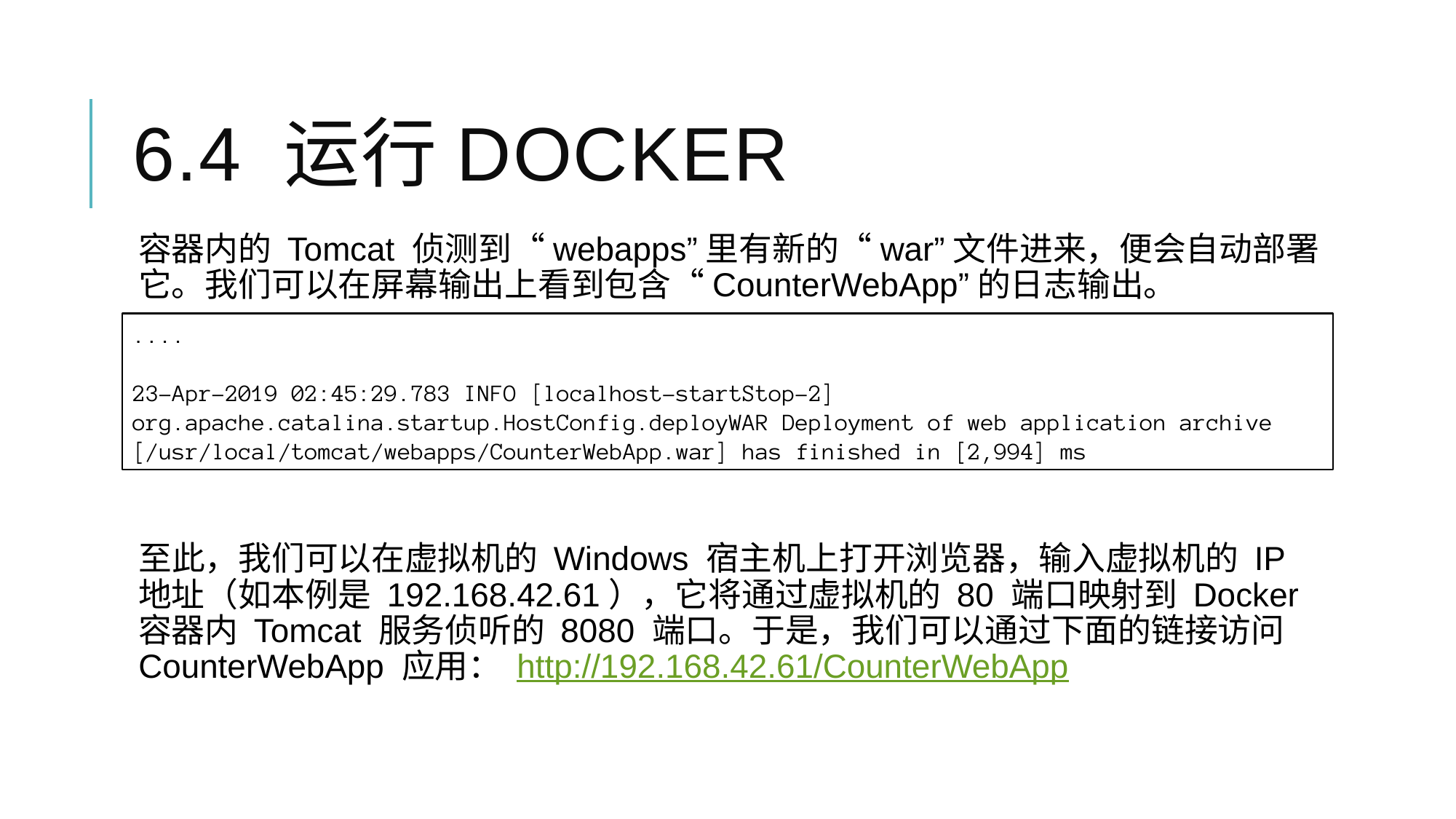

# 6.4 运行Docker
容器内的 Tomcat 侦测到“webapps”里有新的“war”文件进来，便会自动部署它。我们可以在屏幕输出上看到包含“CounterWebApp”的日志输出。
....

23-Apr-2019 02:45:29.783 INFO [localhost-startStop-2] org.apache.catalina.startup.HostConfig.deployWAR Deployment of web application archive [/usr/local/tomcat/webapps/CounterWebApp.war] has finished in [2,994] ms
至此，我们可以在虚拟机的 Windows 宿主机上打开浏览器，输入虚拟机的 IP 地址（如本例是 192.168.42.61），它将通过虚拟机的 80 端口映射到 Docker 容器内 Tomcat 服务侦听的 8080 端口。于是，我们可以通过下面的链接访问 CounterWebApp 应用： http://192.168.42.61/CounterWebApp